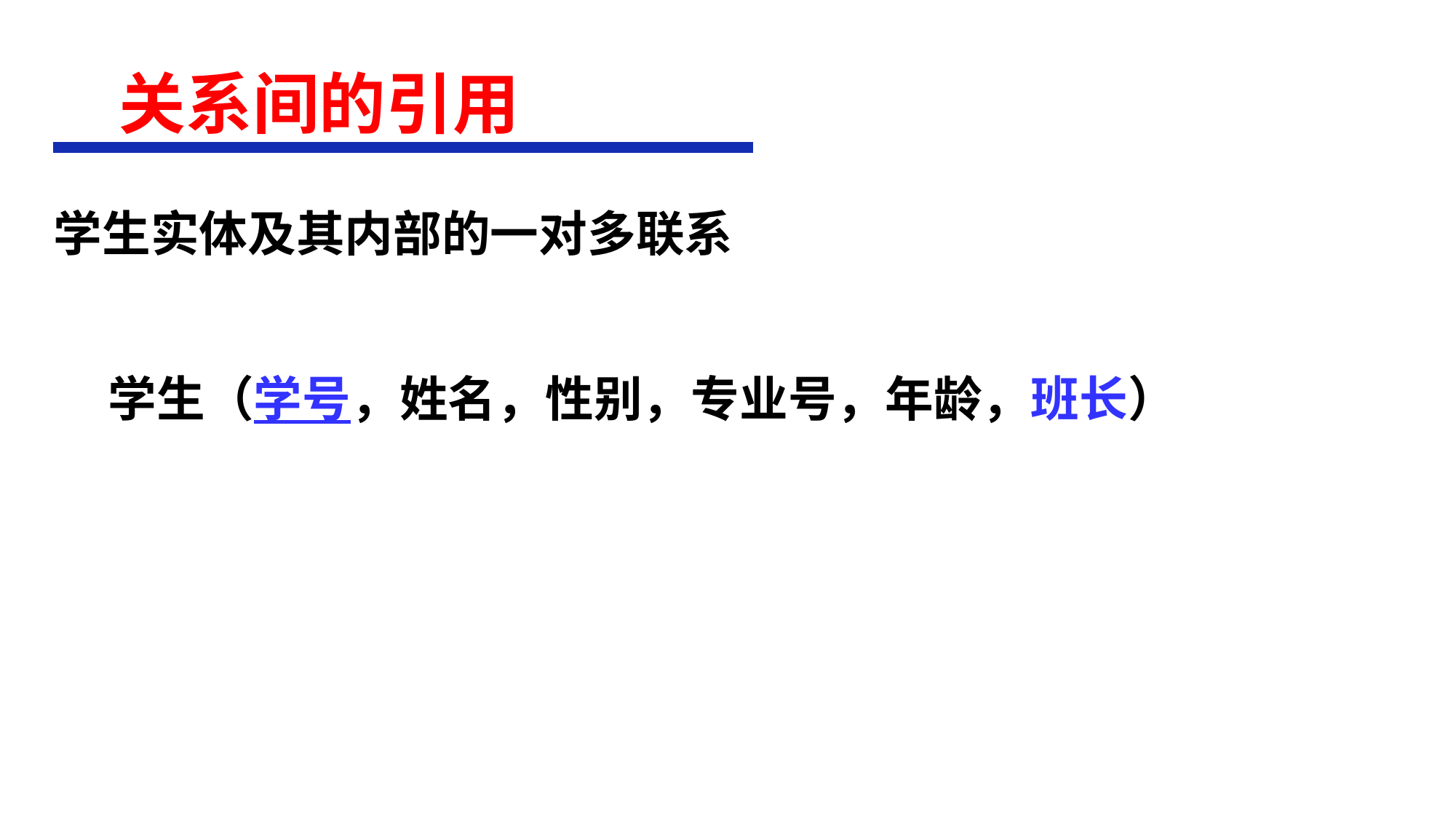

# 关系间的引用
学生实体及其内部的一对多联系

学生（学号，姓名，性别，专业号，年龄，班长）